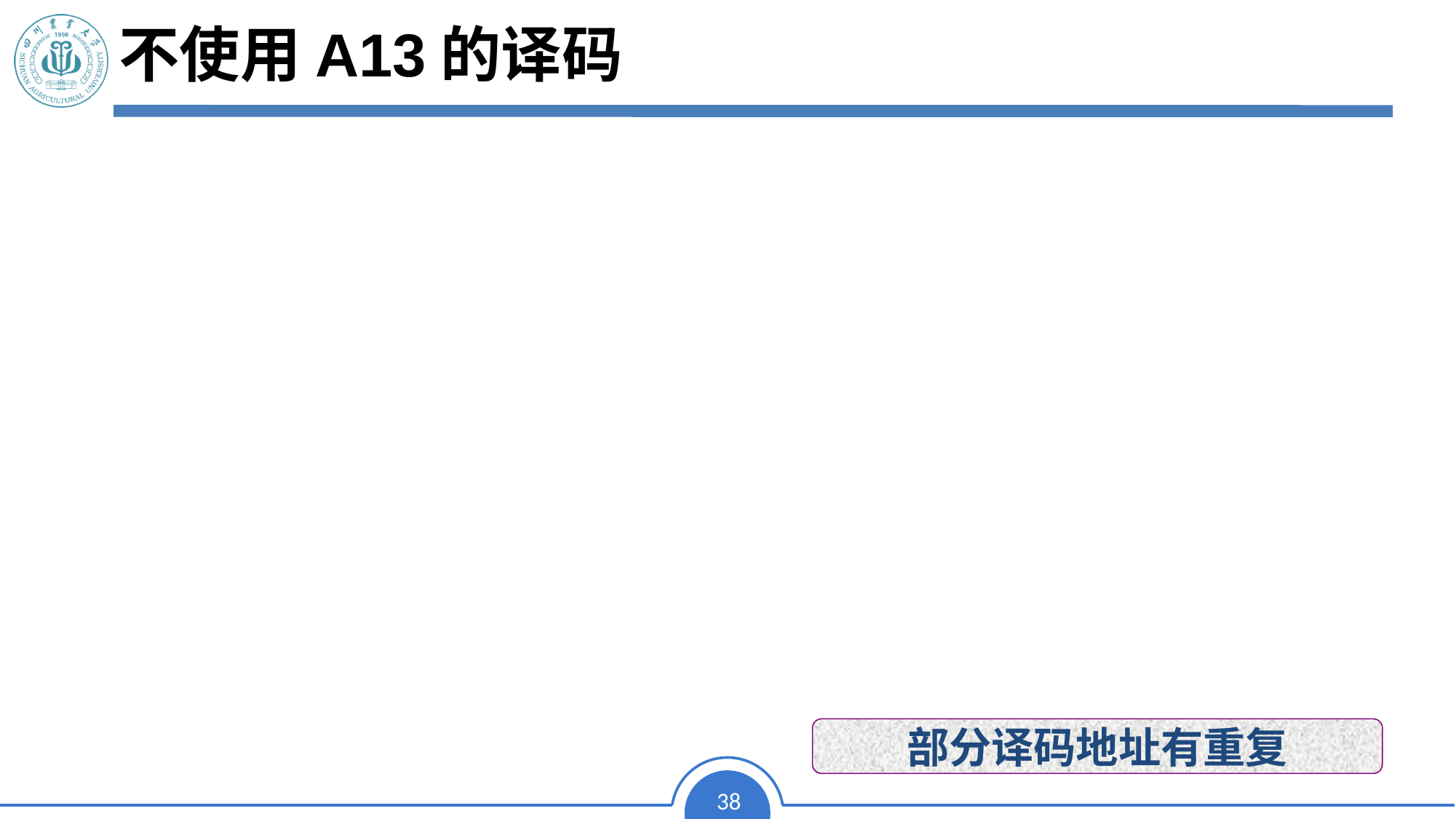

# 不使用A13的译码
存储容量：8KB
A13＝0时，地址范围：
	 E0000H～E1FFFH
A13＝1时，地址范围：
	 E2000H～E3FFFH
结论：该8KB存储器芯片占用了
E0000H～E1FFFH 地址范围（A13＝0）
E2000H～E3FFFH 地址范围（A13＝1）
实际应用中，常选择第一个地址
部分译码地址有重复